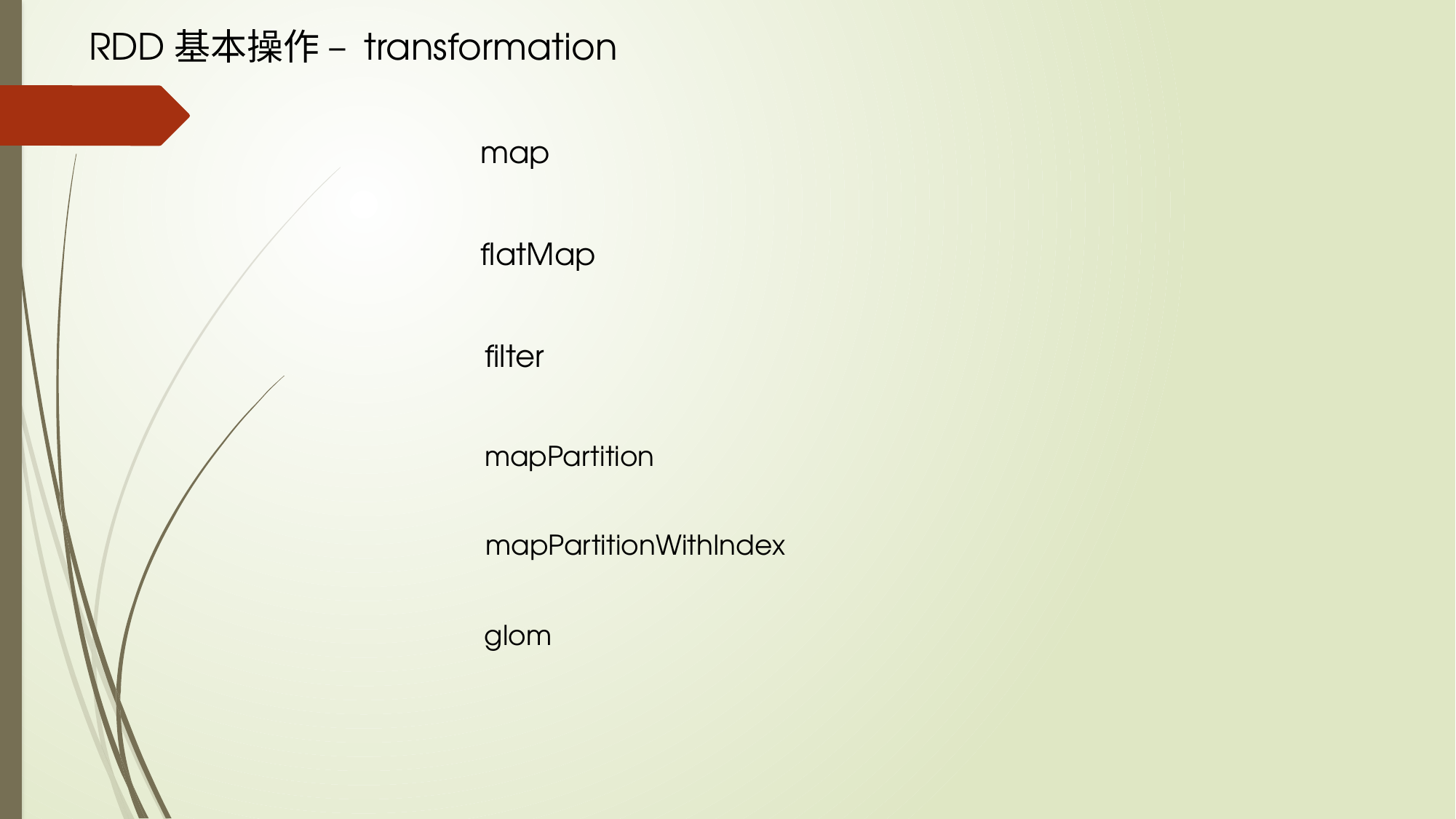

RDD基本操作 – transformation
map
flatMap
filter
mapPartition
mapPartitionWithIndex
glom